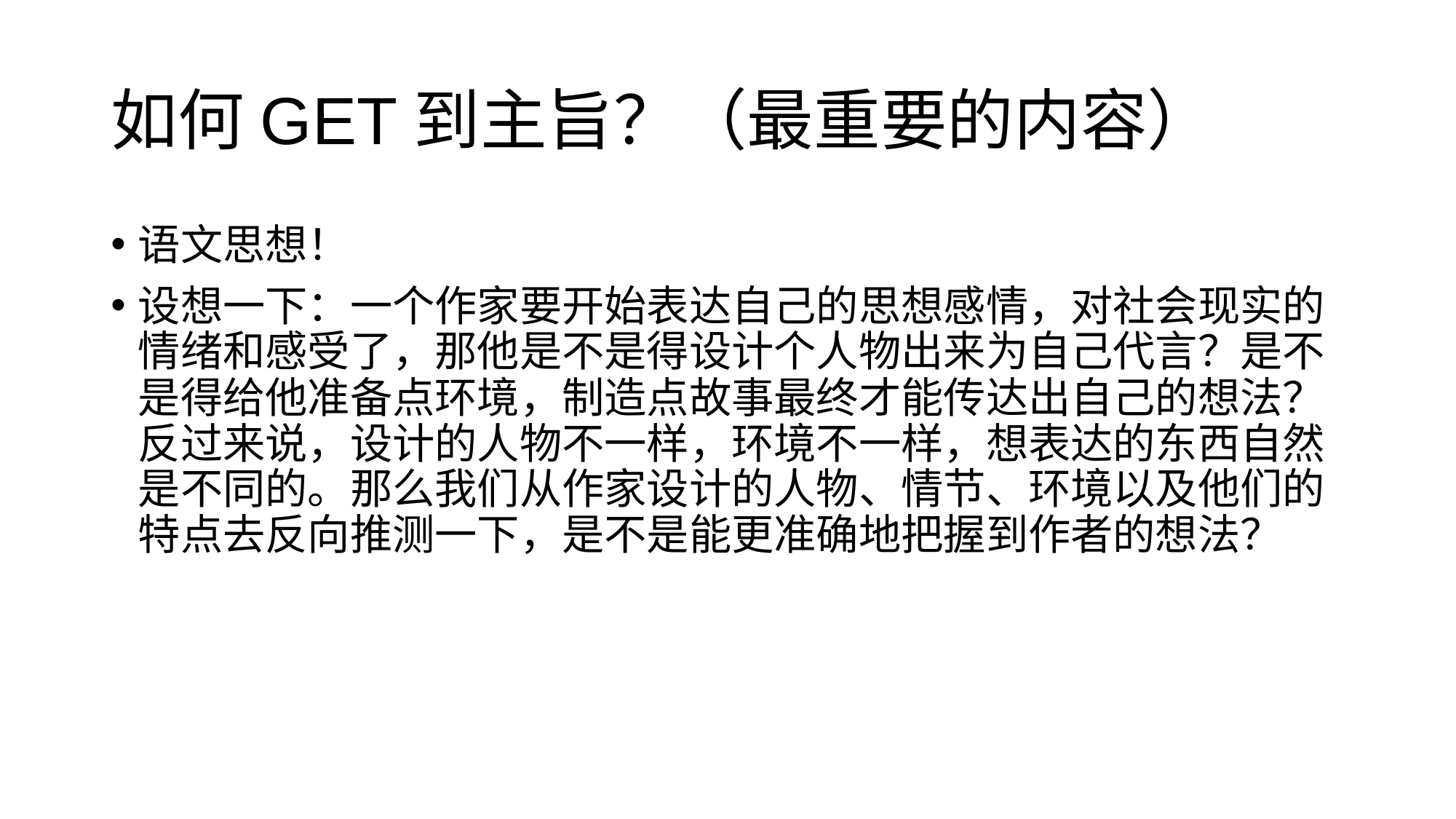

# 如何GET到主旨？（最重要的内容）
语文思想！
设想一下：一个作家要开始表达自己的思想感情，对社会现实的情绪和感受了，那他是不是得设计个人物出来为自己代言？是不是得给他准备点环境，制造点故事最终才能传达出自己的想法？反过来说，设计的人物不一样，环境不一样，想表达的东西自然是不同的。那么我们从作家设计的人物、情节、环境以及他们的特点去反向推测一下，是不是能更准确地把握到作者的想法？